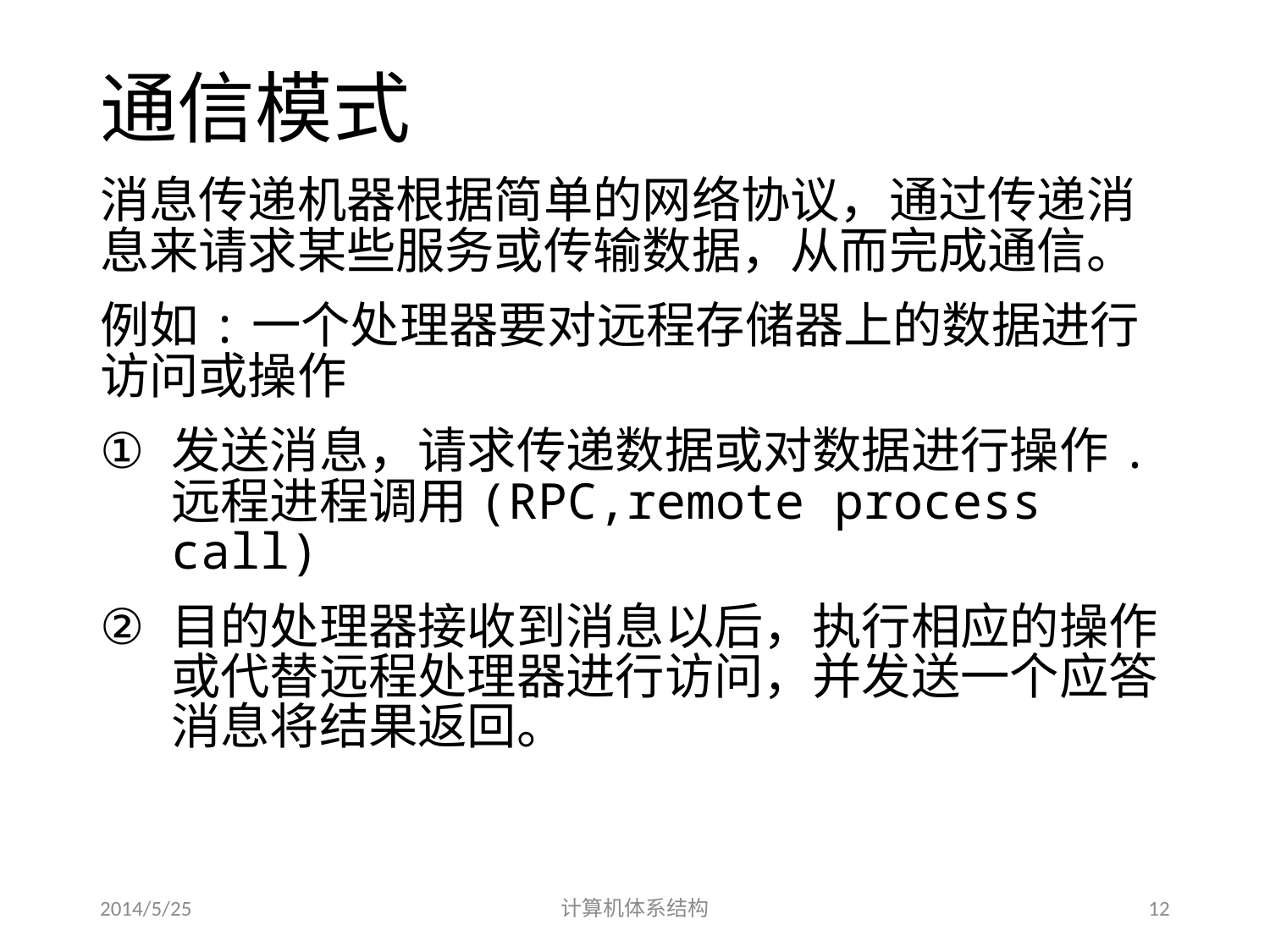

# 通信模式
消息传递机器根据简单的网络协议，通过传递消息来请求某些服务或传输数据，从而完成通信。
例如:一个处理器要对远程存储器上的数据进行访问或操作
发送消息，请求传递数据或对数据进行操作.远程进程调用(RPC,remote process call)
目的处理器接收到消息以后，执行相应的操作或代替远程处理器进行访问，并发送一个应答消息将结果返回。
2014/5/25
计算机体系结构
12